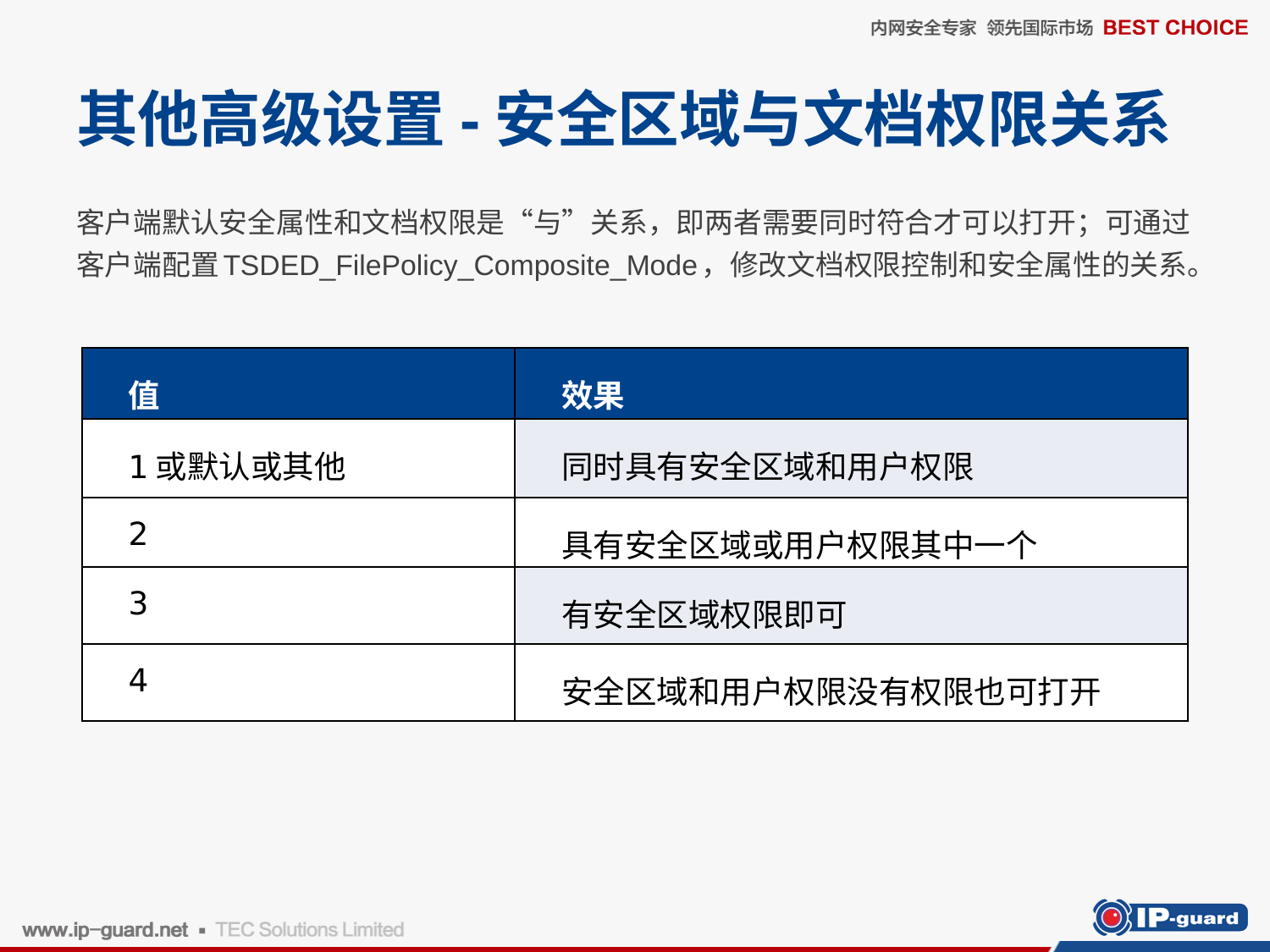

# 其他高级设置-安全区域与文档权限关系
客户端默认安全属性和文档权限是“与”关系，即两者需要同时符合才可以打开；可通过客户端配置TSDED_FilePolicy_Composite_Mode，修改文档权限控制和安全属性的关系。

| 值 | 效果 |
| --- | --- |
| 1或默认或其他 | 同时具有安全区域和用户权限 |
| 2 | 具有安全区域或用户权限其中一个 |
| 3 | 有安全区域权限即可 |
| 4 | 安全区域和用户权限没有权限也可打开 |